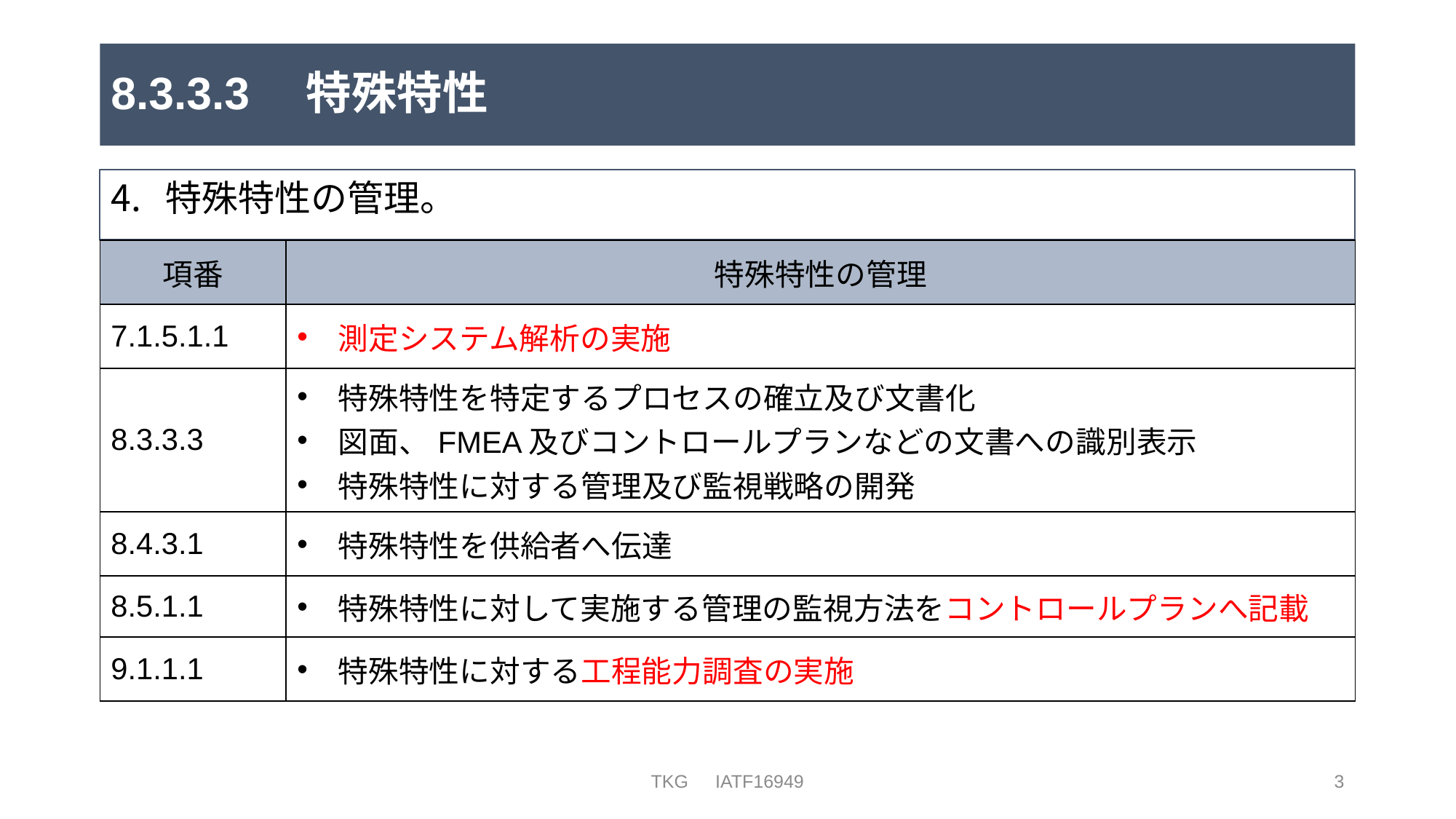

# 8.3.3.3　特殊特性
特殊特性の管理。
| 項番 | 特殊特性の管理 |
| --- | --- |
| 7.1.5.1.1 | 測定システム解析の実施 |
| 8.3.3.3 | 特殊特性を特定するプロセスの確立及び文書化 図面、FMEA及びコントロールプランなどの文書への識別表示 特殊特性に対する管理及び監視戦略の開発 |
| 8.4.3.1 | 特殊特性を供給者へ伝達 |
| 8.5.1.1 | 特殊特性に対して実施する管理の監視方法をコントロールプランへ記載 |
| 9.1.1.1 | 特殊特性に対する工程能力調査の実施 |
TKG　IATF16949
3